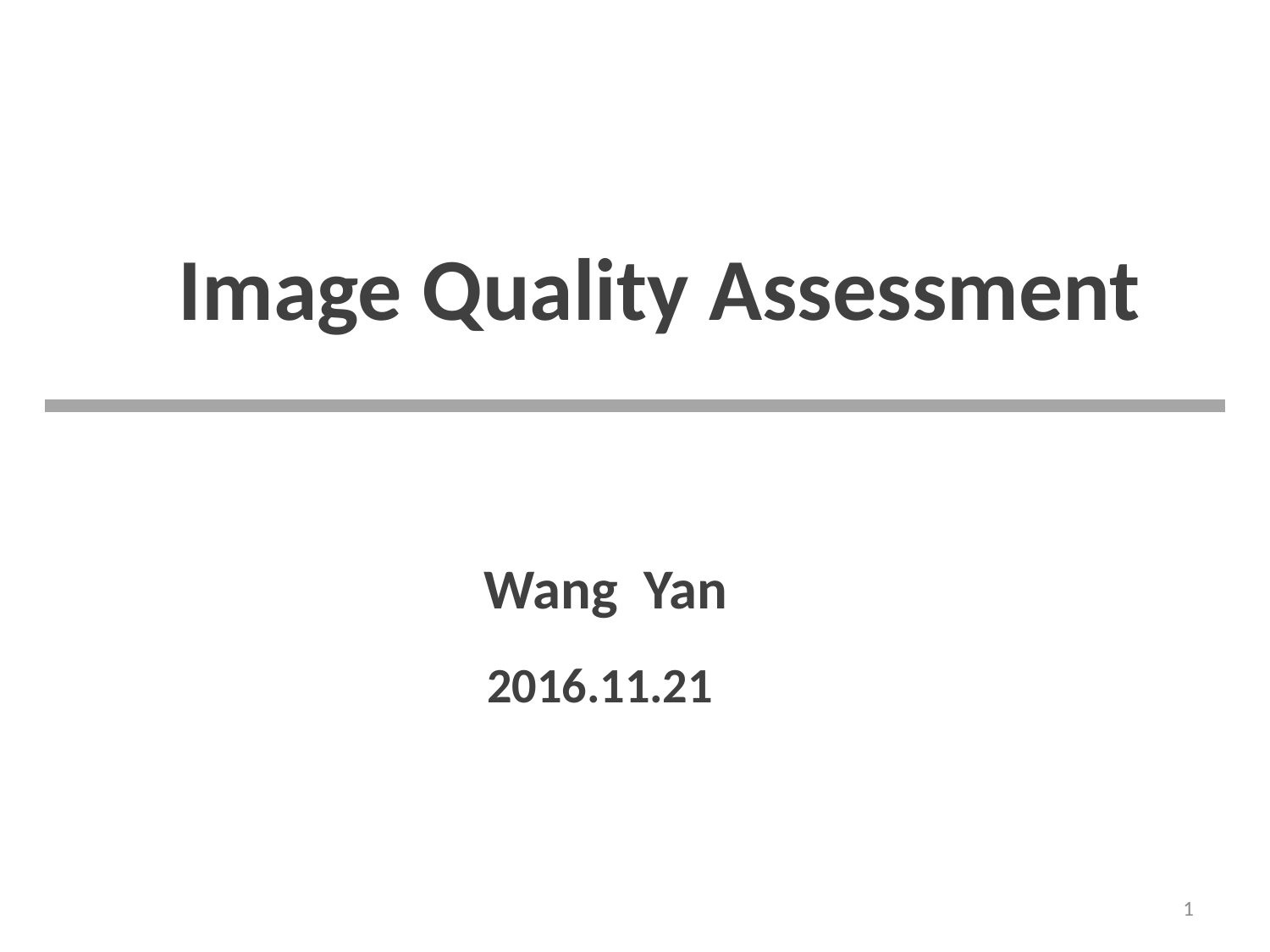

Image Quality Assessment
点击添加文本
点击添加文本
Wang  Yan

点击添加文本

2016.11.21
点击添加文本
1